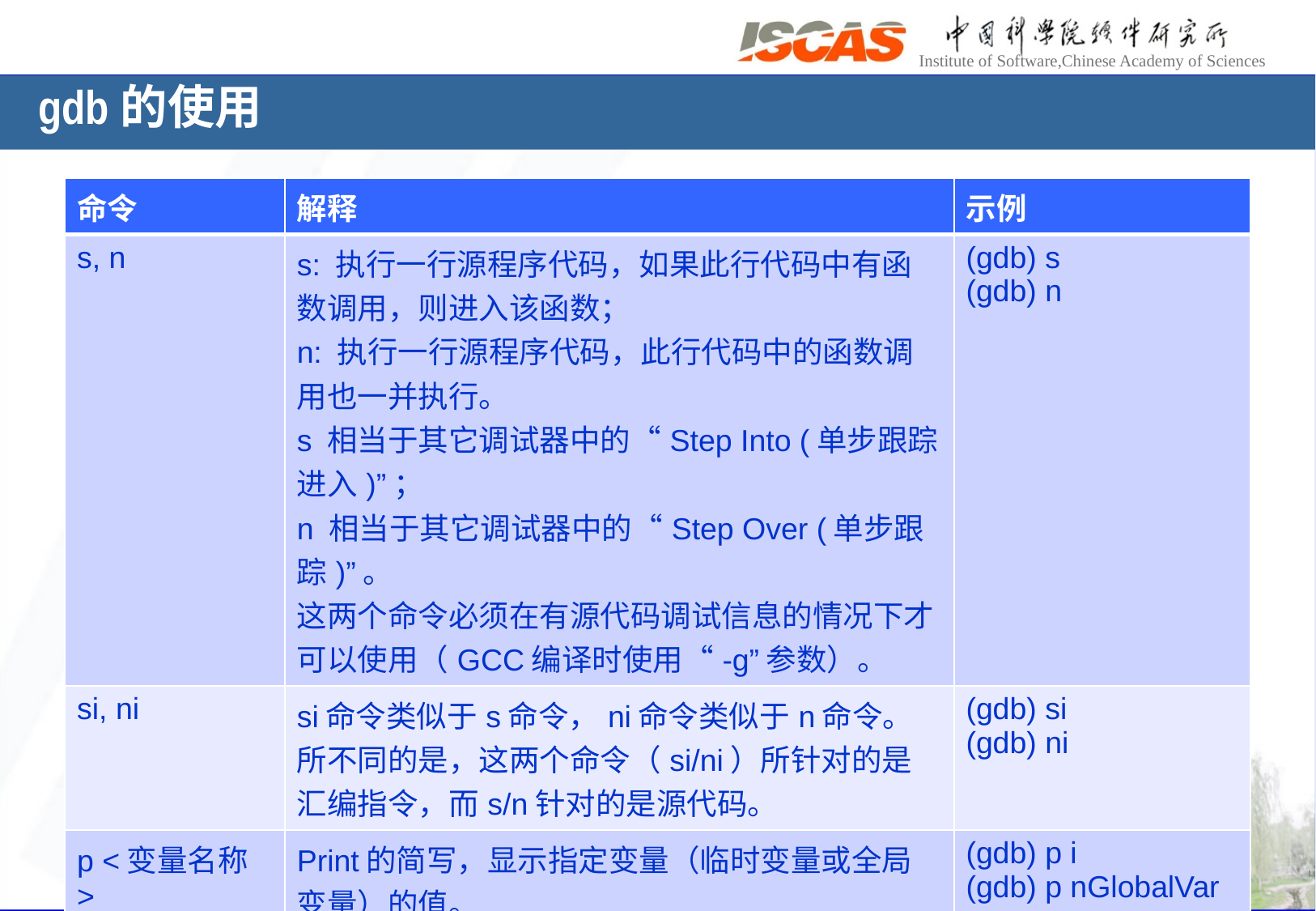

# gdb的使用
| 命令 | 解释 | 示例 |
| --- | --- | --- |
| s, n | s: 执行一行源程序代码，如果此行代码中有函数调用，则进入该函数； n: 执行一行源程序代码，此行代码中的函数调用也一并执行。 s 相当于其它调试器中的“Step Into (单步跟踪进入)”； n 相当于其它调试器中的“Step Over (单步跟踪)”。 这两个命令必须在有源代码调试信息的情况下才可以使用（GCC编译时使用“-g”参数）。 | (gdb) s (gdb) n |
| si, ni | si命令类似于s命令，ni命令类似于n命令。所不同的是，这两个命令（si/ni）所针对的是汇编指令，而s/n针对的是源代码。 | (gdb) si (gdb) ni |
| p <变量名称> | Print的简写，显示指定变量（临时变量或全局变量）的值。 | (gdb) p i (gdb) p nGlobalVar |